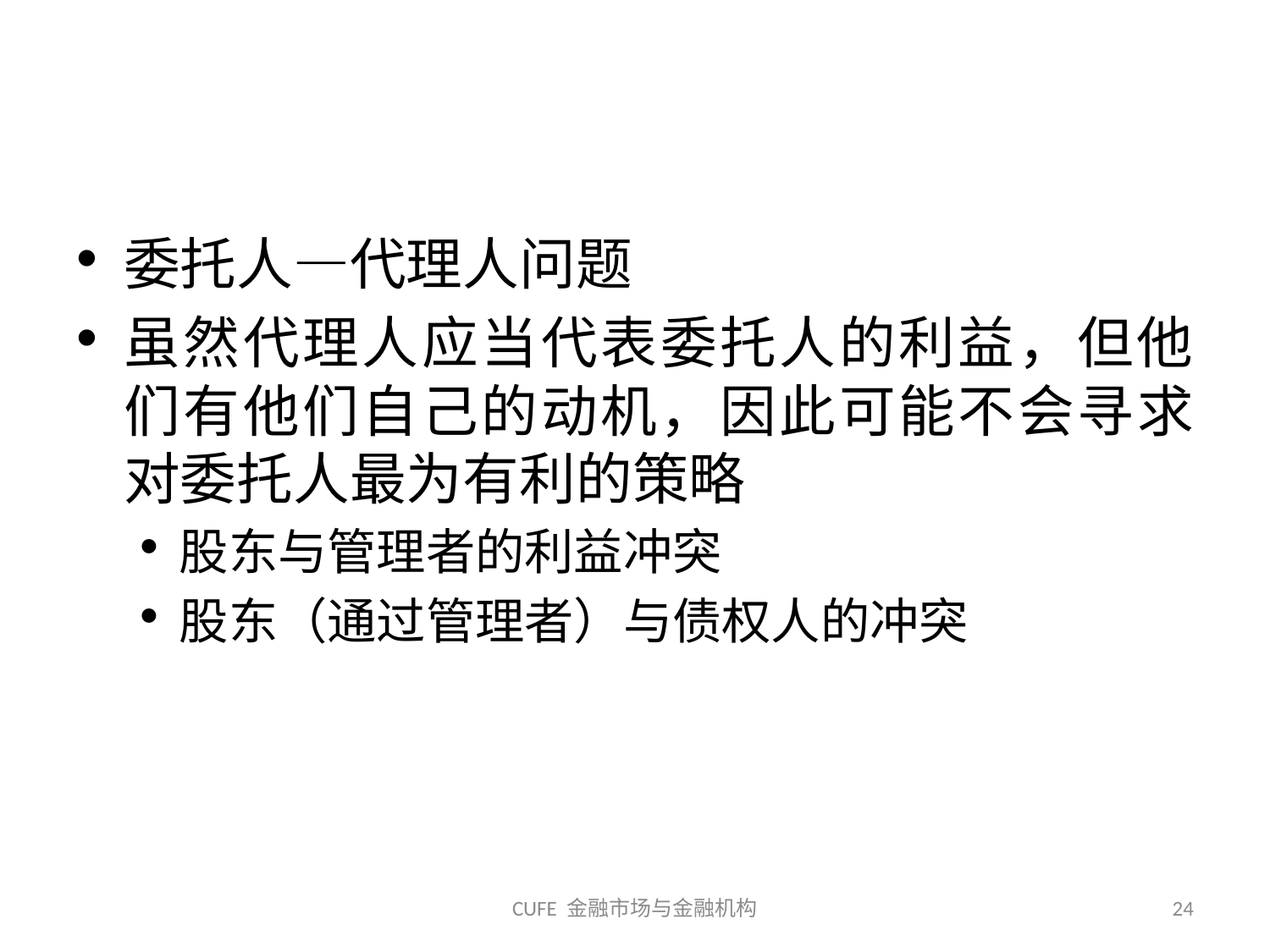

委托人―代理人问题
虽然代理人应当代表委托人的利益，但他们有他们自己的动机，因此可能不会寻求对委托人最为有利的策略
股东与管理者的利益冲突
股东（通过管理者）与债权人的冲突
CUFE 金融市场与金融机构
24